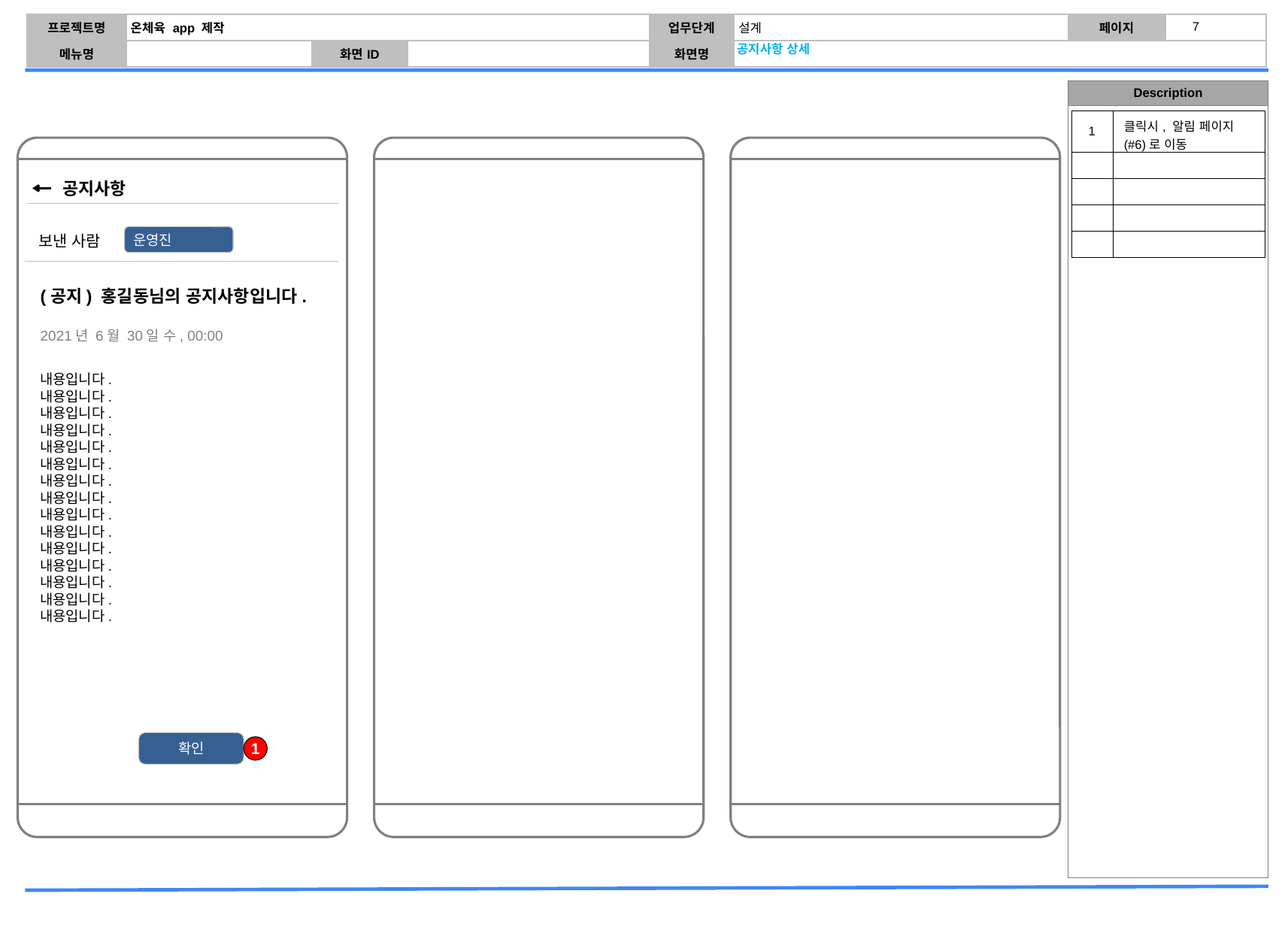

공지사항 상세
| 1 | 클릭시, 알림 페이지(#6)로 이동 |
| --- | --- |
|  |  |
|  |  |
|  |  |
|  |  |
공지사항
 운영진
보낸 사람
(공지) 홍길동님의 공지사항입니다.
2021년 6월 30일 수, 00:00
내용입니다.
내용입니다.
내용입니다.
내용입니다.
내용입니다.
내용입니다.
내용입니다.
내용입니다.
내용입니다.
내용입니다.
내용입니다.
내용입니다.
내용입니다.
내용입니다.
내용입니다.

확인
1